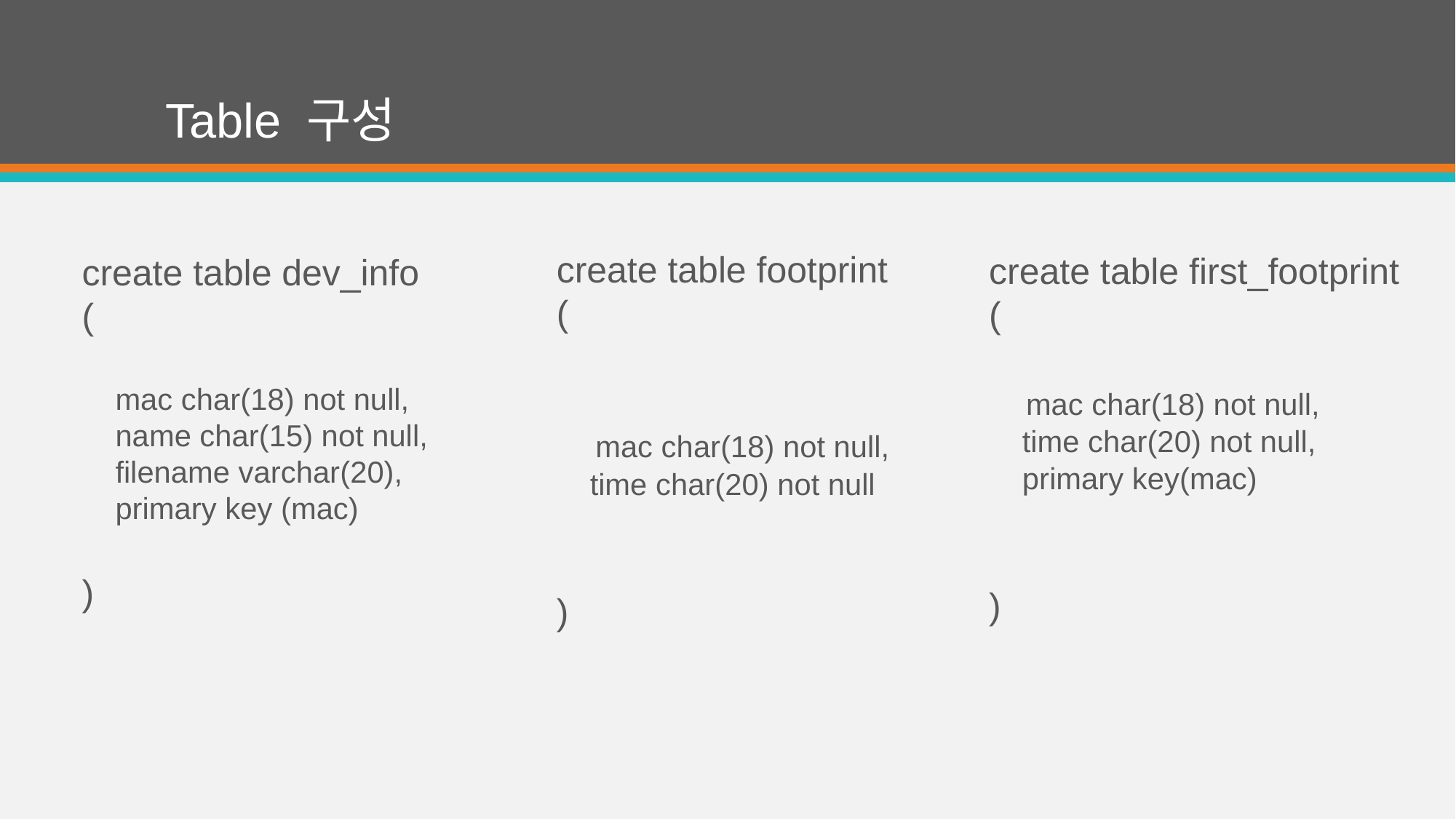

# Table 구성
create table footprint
(

    mac char(18) not null,
    time char(20) not null

)
create table first_footprint
(

    mac char(18) not null,
    time char(20) not null,
    primary key(mac)

)
create table dev_info
(

    mac char(18) not null,
    name char(15) not null,
    filename varchar(20),
    primary key (mac)

)